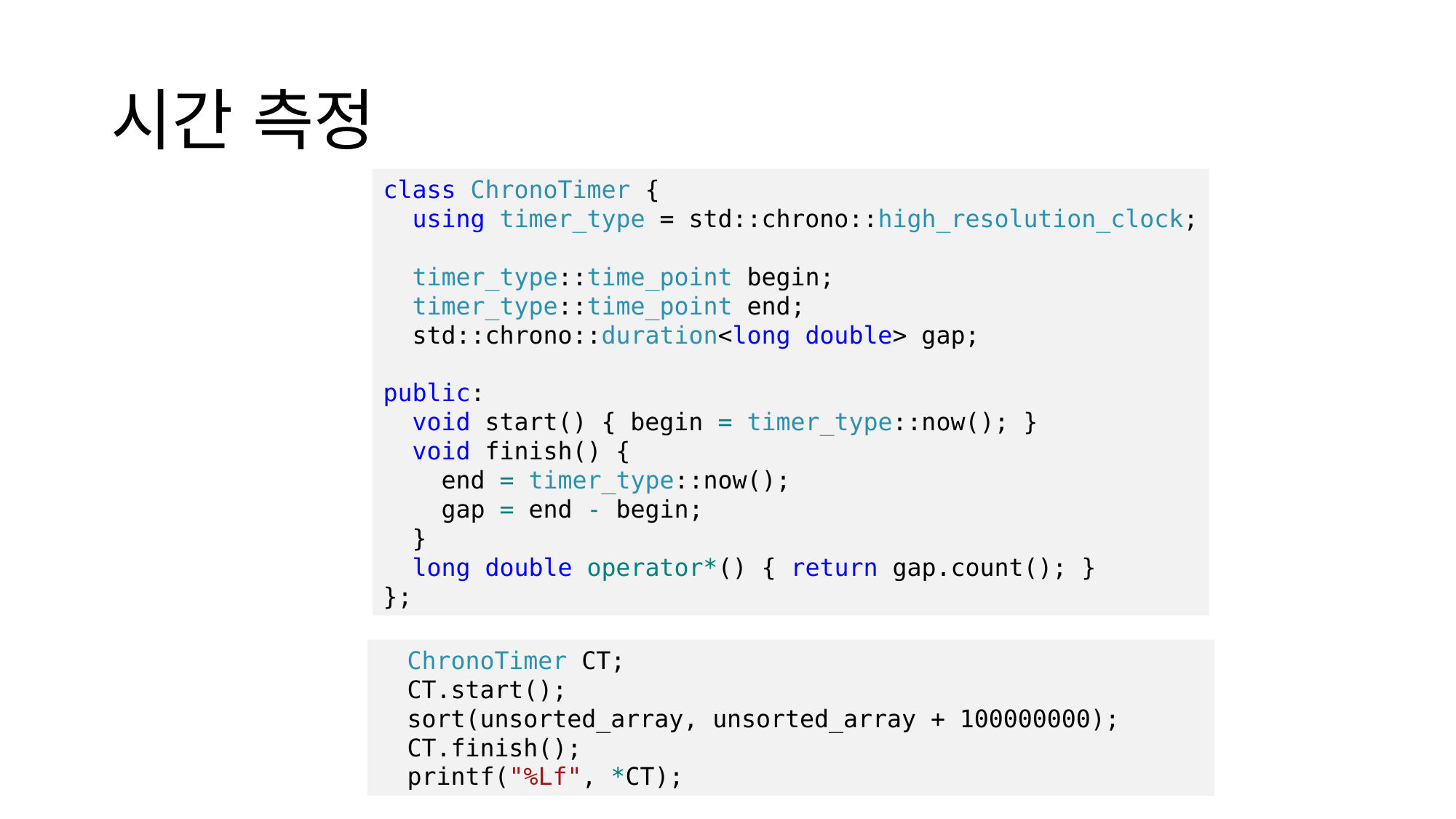

# 시간 측정
class ChronoTimer {
  using timer_type = std::chrono::high_resolution_clock;

  timer_type::time_point begin;
  timer_type::time_point end;
  std::chrono::duration<long double> gap;

public:
  void start() { begin = timer_type::now(); }
  void finish() {
    end = timer_type::now();
    gap = end - begin;
  }
  long double operator*() { return gap.count(); }
};
  ChronoTimer CT;
  CT.start();
  sort(unsorted_array, unsorted_array + 100000000);
  CT.finish();
  printf("%Lf", *CT);